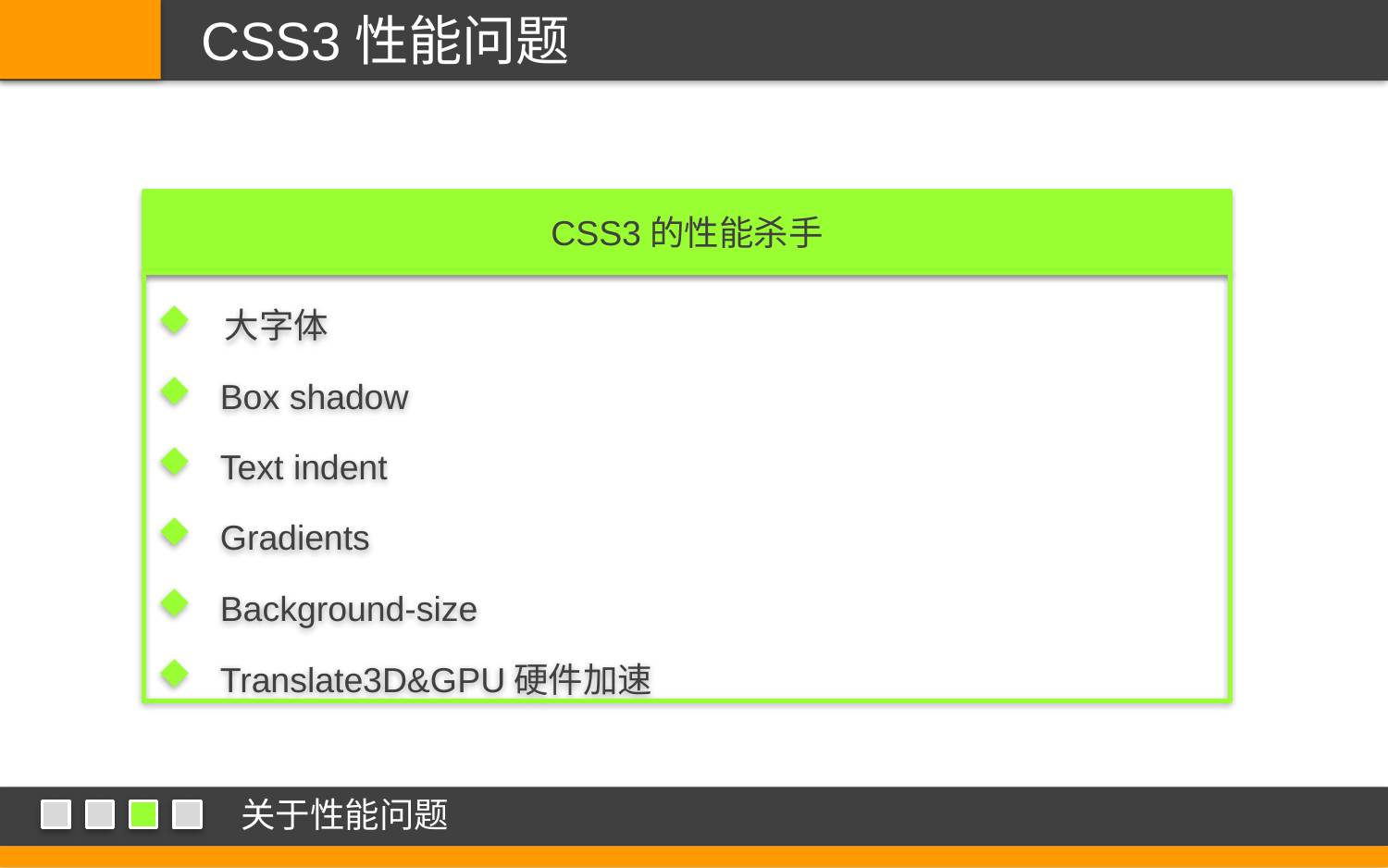

CSS3性能问题
CSS3的性能杀手
  大字体
  Box shadow
  Text indent
  Gradients
  Background-size
  Translate3D&GPU硬件加速
关于性能问题